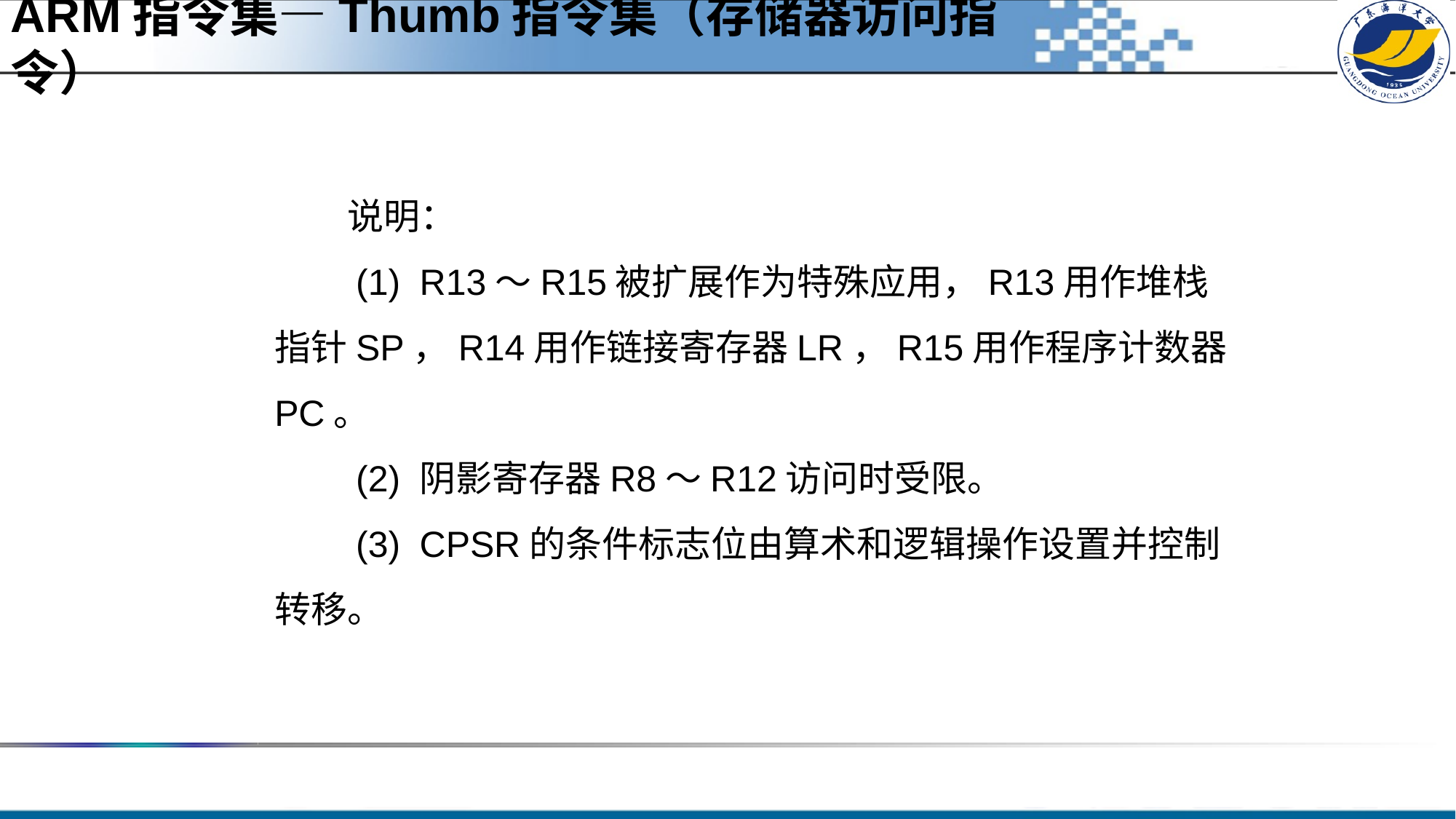

ARM指令集—Thumb指令集（存储器访问指令）
# 说明： 　　(1)  R13～R15被扩展作为特殊应用，R13用作堆栈指针SP，R14用作链接寄存器LR，R15用作程序计数器PC。 　　(2) 阴影寄存器R8～R12访问时受限。 　　(3)  CPSR的条件标志位由算术和逻辑操作设置并控制转移。